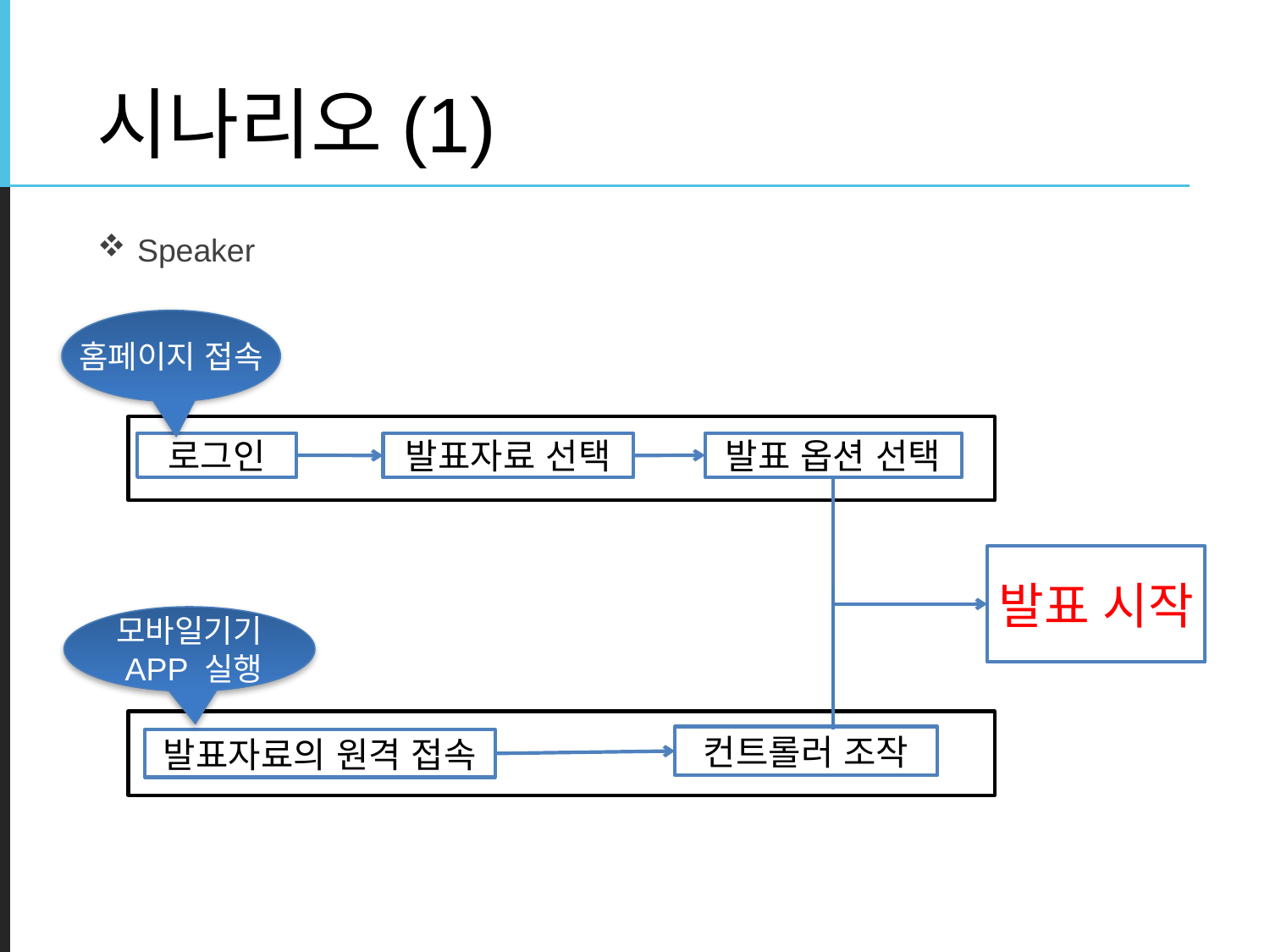

# 시나리오(1)
Speaker
홈페이지 접속

발표 옵션 선택
로그인
발표자료 선택
발표 시작
모바일기기
 APP 실행

컨트롤러 조작
발표자료의 원격 접속